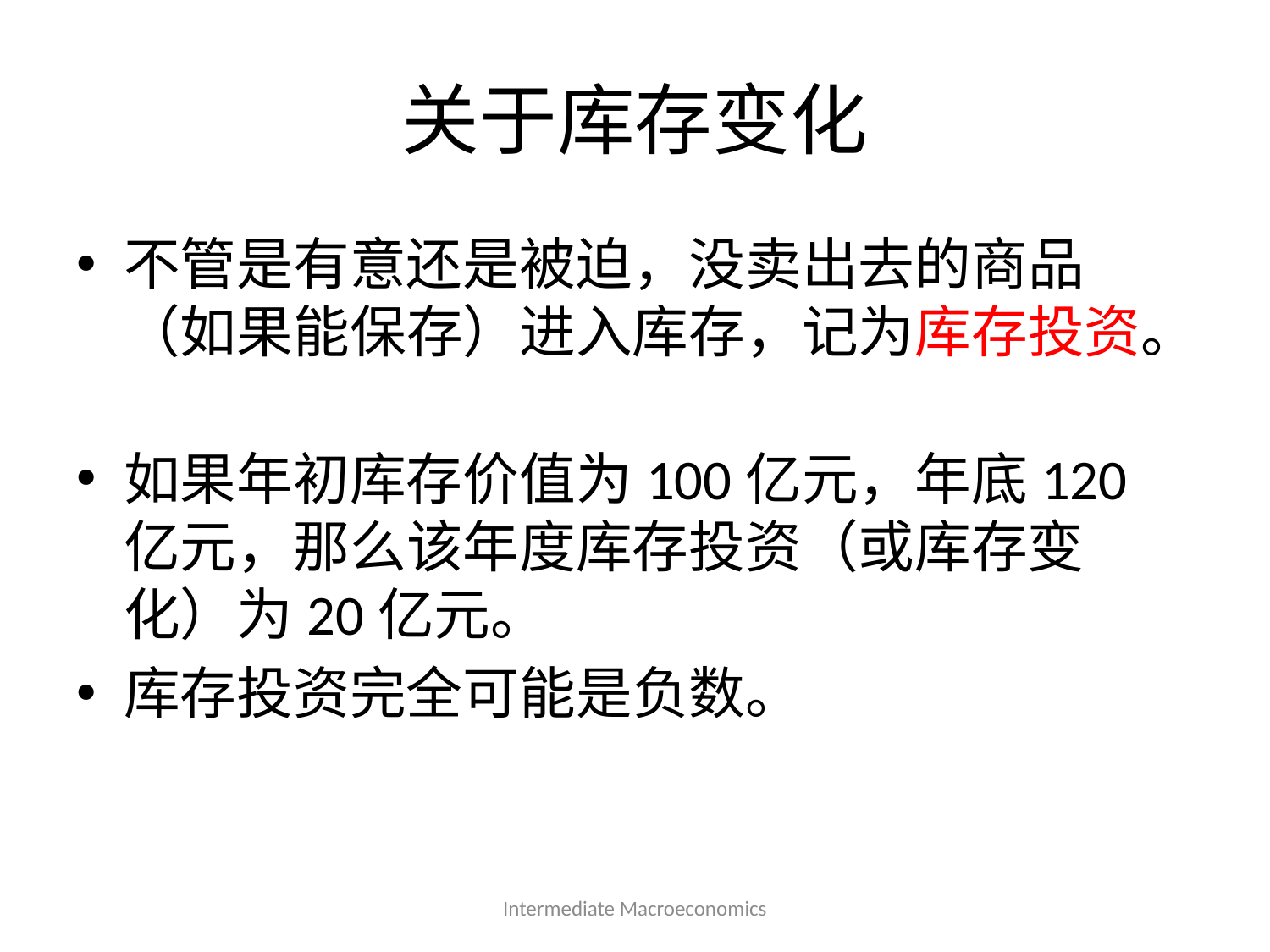

# 关于库存变化
不管是有意还是被迫，没卖出去的商品（如果能保存）进入库存，记为库存投资。
如果年初库存价值为100亿元，年底120亿元，那么该年度库存投资（或库存变化）为20亿元。
库存投资完全可能是负数。

Intermediate Macroeconomics